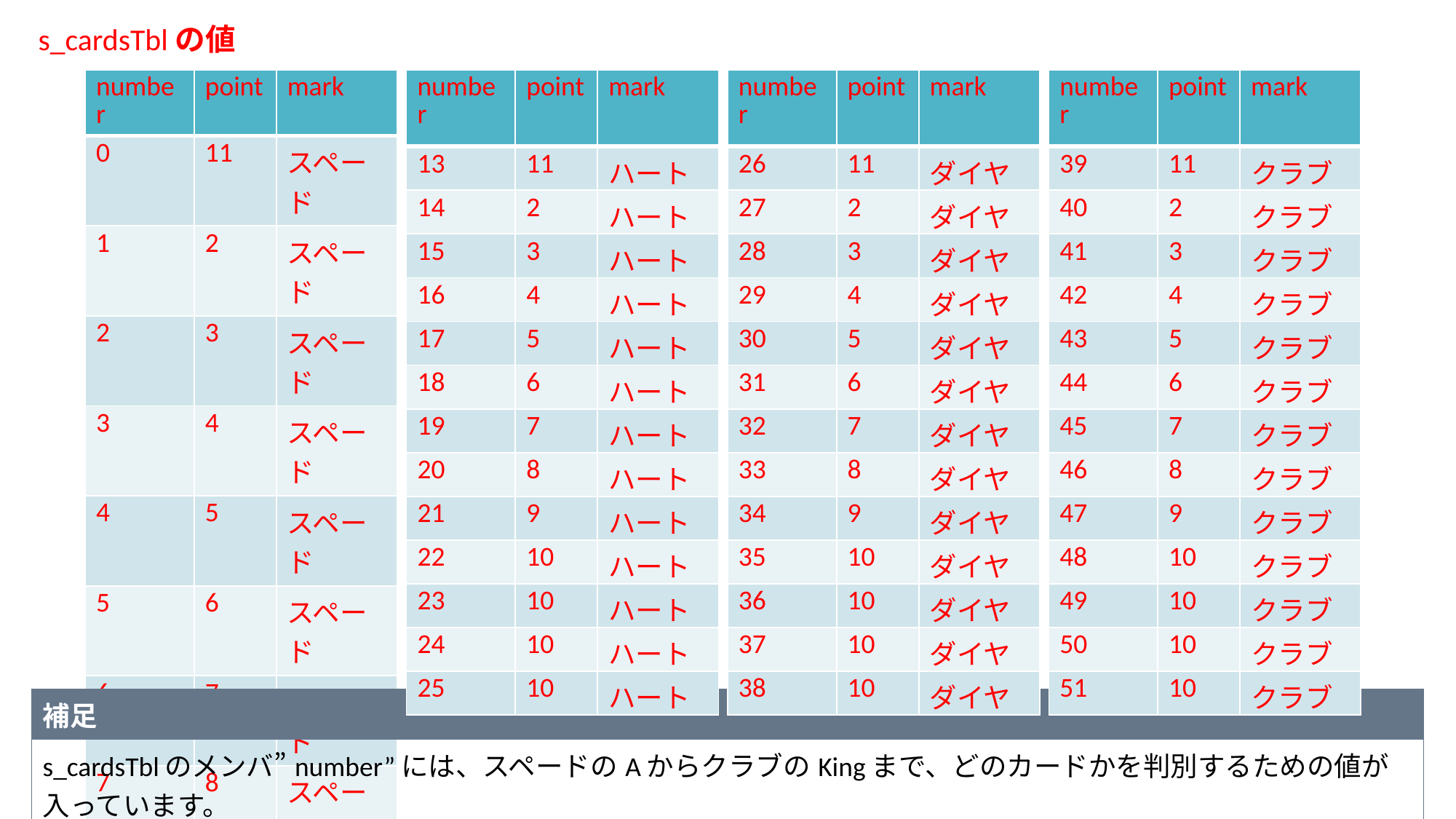

s_cardsTblの値
| number | point | mark |
| --- | --- | --- |
| 0 | 11 | スペード |
| 1 | 2 | スペード |
| 2 | 3 | スペード |
| 3 | 4 | スペード |
| 4 | 5 | スペード |
| 5 | 6 | スペード |
| 6 | 7 | スペード |
| 7 | 8 | スペード |
| 8 | 9 | スペード |
| 9 | 10 | スペード |
| 10 | 10 | スペード |
| 11 | 10 | スペード |
| 12 | 10 | スペード |
| number | point | mark |
| --- | --- | --- |
| 13 | 11 | ハート |
| 14 | 2 | ハート |
| 15 | 3 | ハート |
| 16 | 4 | ハート |
| 17 | 5 | ハート |
| 18 | 6 | ハート |
| 19 | 7 | ハート |
| 20 | 8 | ハート |
| 21 | 9 | ハート |
| 22 | 10 | ハート |
| 23 | 10 | ハート |
| 24 | 10 | ハート |
| 25 | 10 | ハート |
| number | point | mark |
| --- | --- | --- |
| 26 | 11 | ダイヤ |
| 27 | 2 | ダイヤ |
| 28 | 3 | ダイヤ |
| 29 | 4 | ダイヤ |
| 30 | 5 | ダイヤ |
| 31 | 6 | ダイヤ |
| 32 | 7 | ダイヤ |
| 33 | 8 | ダイヤ |
| 34 | 9 | ダイヤ |
| 35 | 10 | ダイヤ |
| 36 | 10 | ダイヤ |
| 37 | 10 | ダイヤ |
| 38 | 10 | ダイヤ |
| number | point | mark |
| --- | --- | --- |
| 39 | 11 | クラブ |
| 40 | 2 | クラブ |
| 41 | 3 | クラブ |
| 42 | 4 | クラブ |
| 43 | 5 | クラブ |
| 44 | 6 | クラブ |
| 45 | 7 | クラブ |
| 46 | 8 | クラブ |
| 47 | 9 | クラブ |
| 48 | 10 | クラブ |
| 49 | 10 | クラブ |
| 50 | 10 | クラブ |
| 51 | 10 | クラブ |
| 補足 |
| --- |
| s\_cardsTblのメンバ”number”には、スペードのAからクラブのKingまで、どのカードかを判別するための値が入っています。 0～12、13～25、26～38、39～51は、それぞれ順番に1,2,3,4,5,6,7,8,9,10,Jack,Queen,Kingを割り当てています。 |